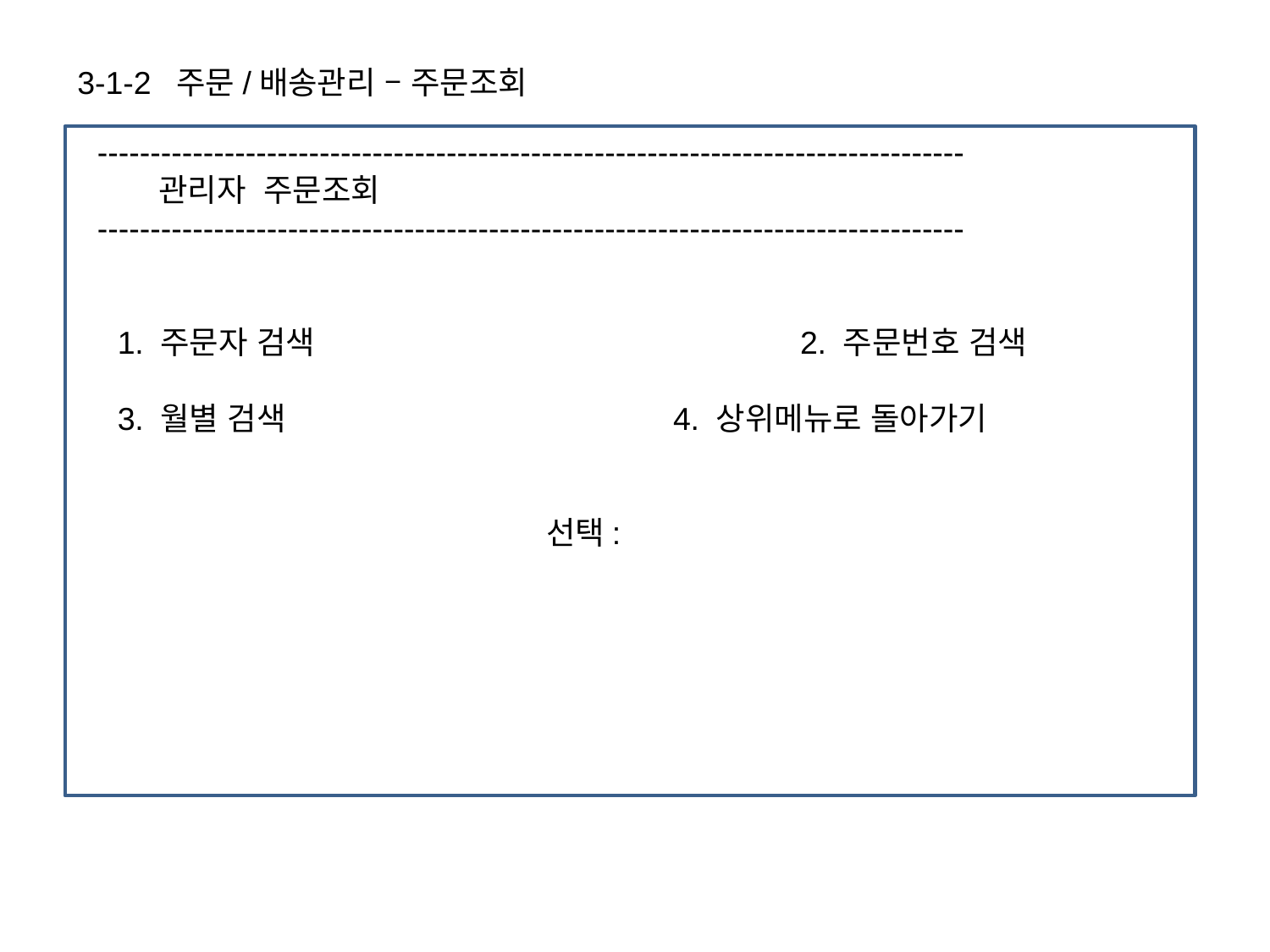

3-1-2  주문/배송관리 – 주문조회

----------------------------------------------------------------------------------	         	             관리자  주문조회
----------------------------------------------------------------------------------
1. 주문자 검색				2. 주문번호 검색

3. 월별 검색				4. 상위메뉴로 돌아가기

				선택: